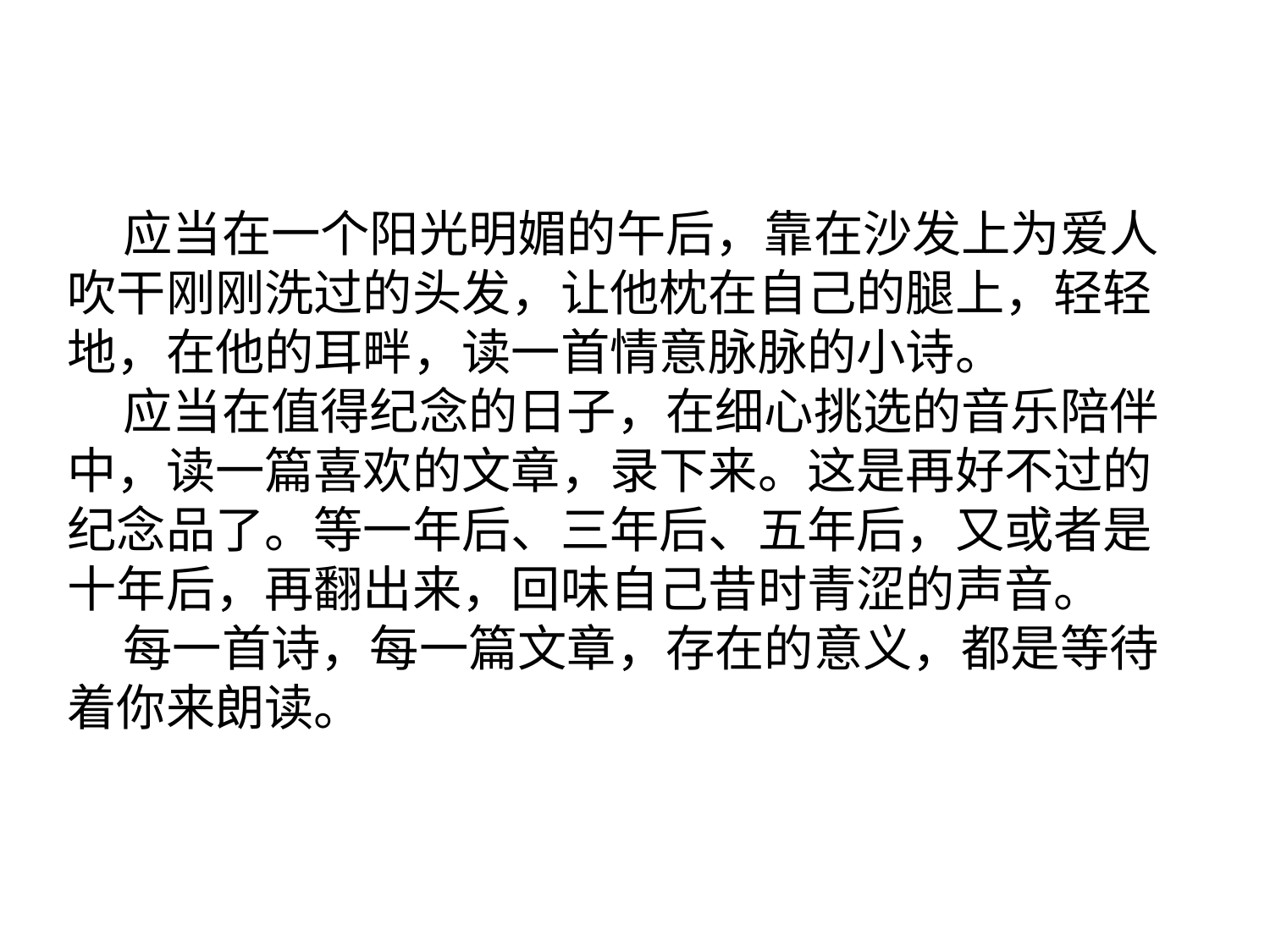

应当在一个阳光明媚的午后，靠在沙发上为爱人吹干刚刚洗过的头发，让他枕在自己的腿上，轻轻地，在他的耳畔，读一首情意脉脉的小诗。
    应当在值得纪念的日子，在细心挑选的音乐陪伴中，读一篇喜欢的文章，录下来。这是再好不过的纪念品了。等一年后、三年后、五年后，又或者是十年后，再翻出来，回味自己昔时青涩的声音。
    每一首诗，每一篇文章，存在的意义，都是等待着你来朗读。